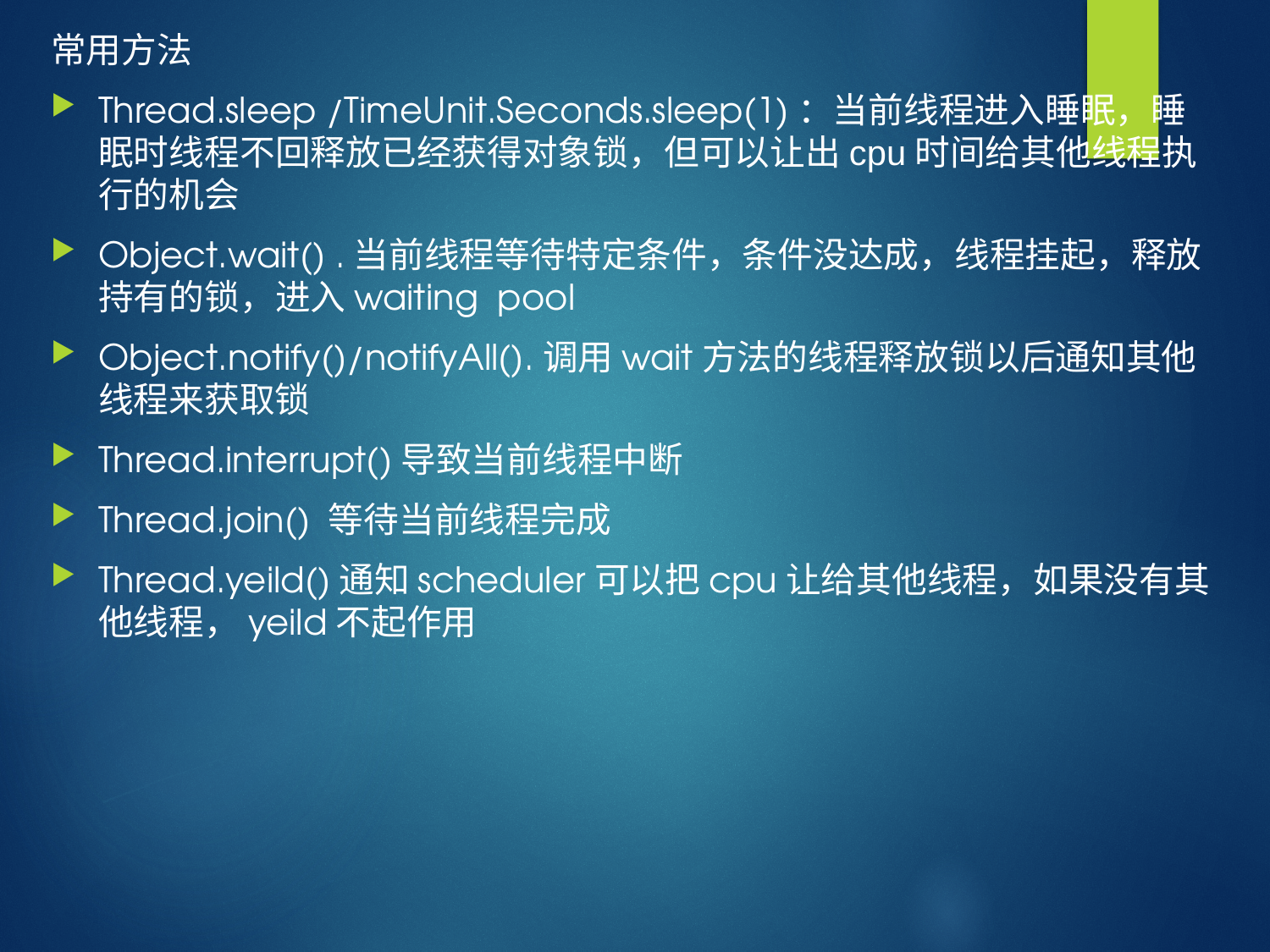

常用方法
Thread.sleep /TimeUnit.Seconds.sleep(1)：当前线程进入睡眠，睡眠时线程不回释放已经获得对象锁，但可以让出cpu时间给其他线程执行的机会
Object.wait() .当前线程等待特定条件，条件没达成，线程挂起，释放持有的锁，进入waiting  pool
Object.notify()/notifyAll().调用wait方法的线程释放锁以后通知其他线程来获取锁
Thread.interrupt()导致当前线程中断
Thread.join() 等待当前线程完成
Thread.yeild()通知scheduler可以把cpu让给其他线程，如果没有其他线程，yeild不起作用